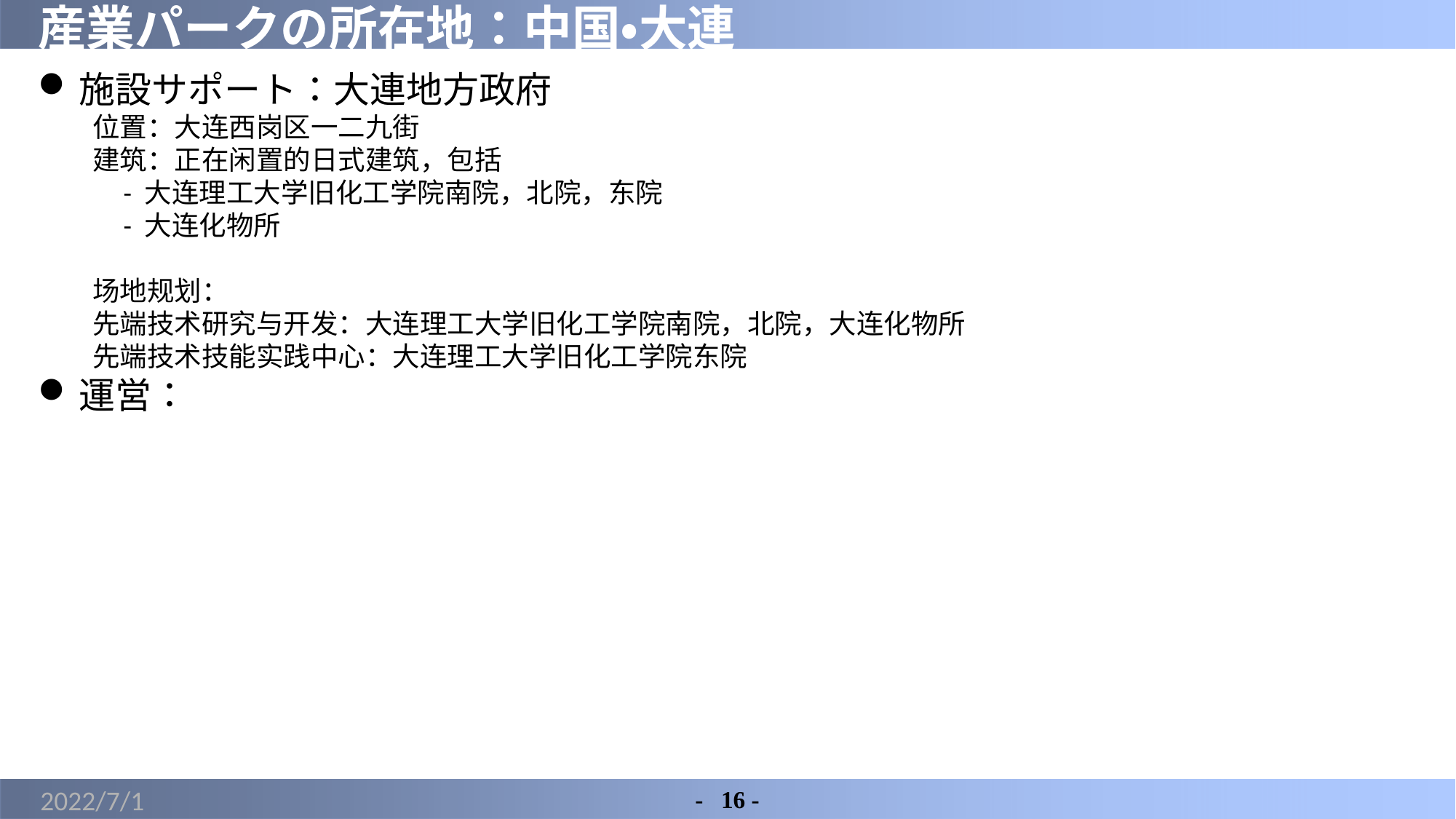

# 産業パークの所在地：中国・大連
施設サポート：大連地方政府
位置：大连西岗区一二九街
建筑：正在闲置的日式建筑，包括
     - 大连理工大学旧化工学院南院，北院，东院
     - 大连化物所

场地规划：
先端技术研究与开发：大连理工大学旧化工学院南院，北院，大连化物所
先端技术技能实践中心：大连理工大学旧化工学院东院
運営：
2022/7/1
-	16 -